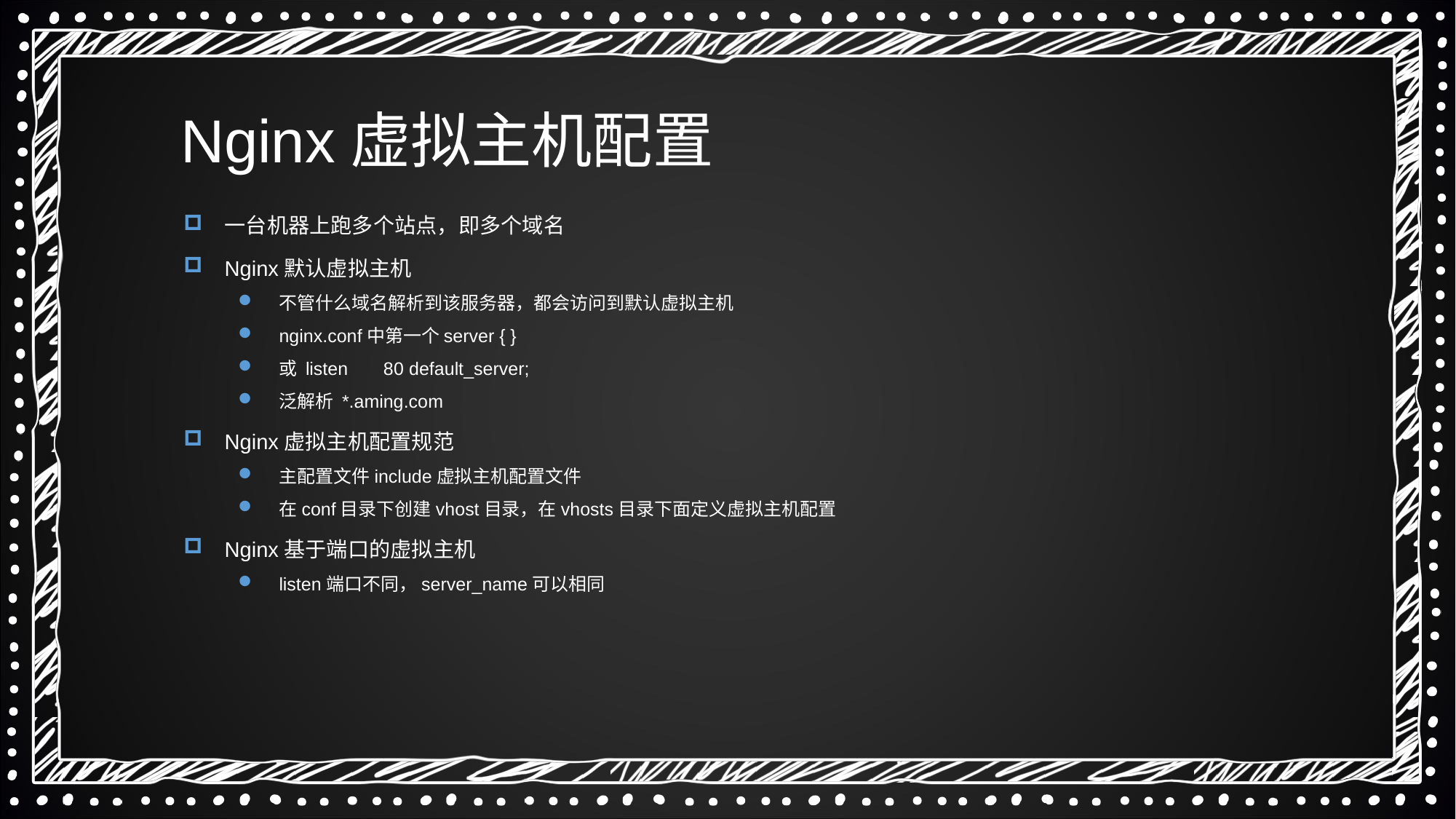

Nginx虚拟主机配置
一台机器上跑多个站点，即多个域名
Nginx默认虚拟主机
不管什么域名解析到该服务器，都会访问到默认虚拟主机
nginx.conf中第一个server { }
或 listen       80 default_server;
泛解析 *.aming.com
Nginx虚拟主机配置规范
主配置文件include虚拟主机配置文件
在conf目录下创建vhost目录，在vhosts目录下面定义虚拟主机配置
Nginx基于端口的虚拟主机
listen端口不同，server_name可以相同